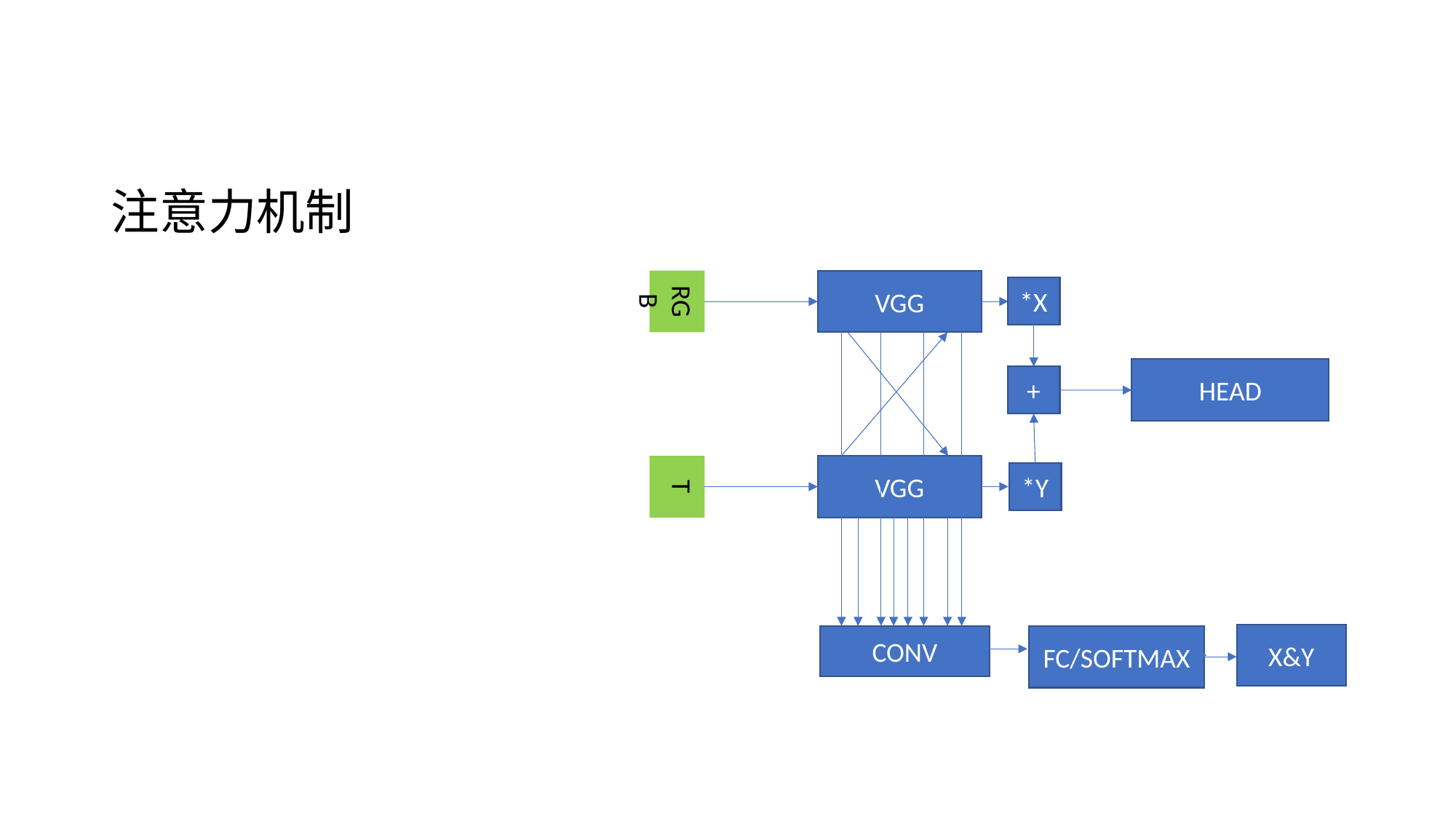

# 注意力机制

RGB
VGG
*X
HEAD
+
T
VGG
*Y
X&Y
CONV
FC/SOFTMAX